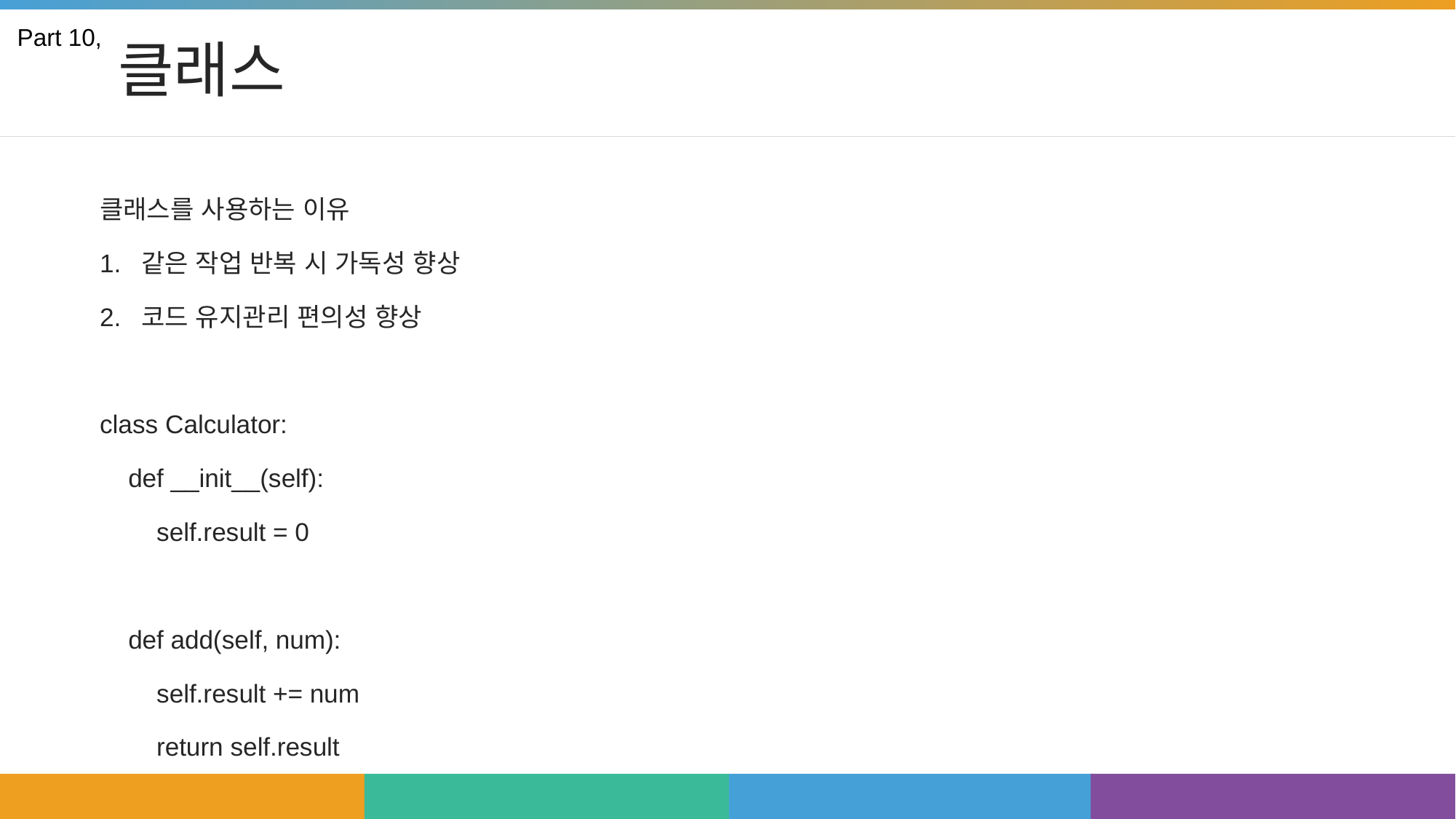

# 클래스
Part 10,
클래스를 사용하는 이유
같은 작업 반복 시 가독성 향상
코드 유지관리 편의성 향상

class Calculator:
    def __init__(self):
        self.result = 0

    def add(self, num):
        self.result += num
        return self.result